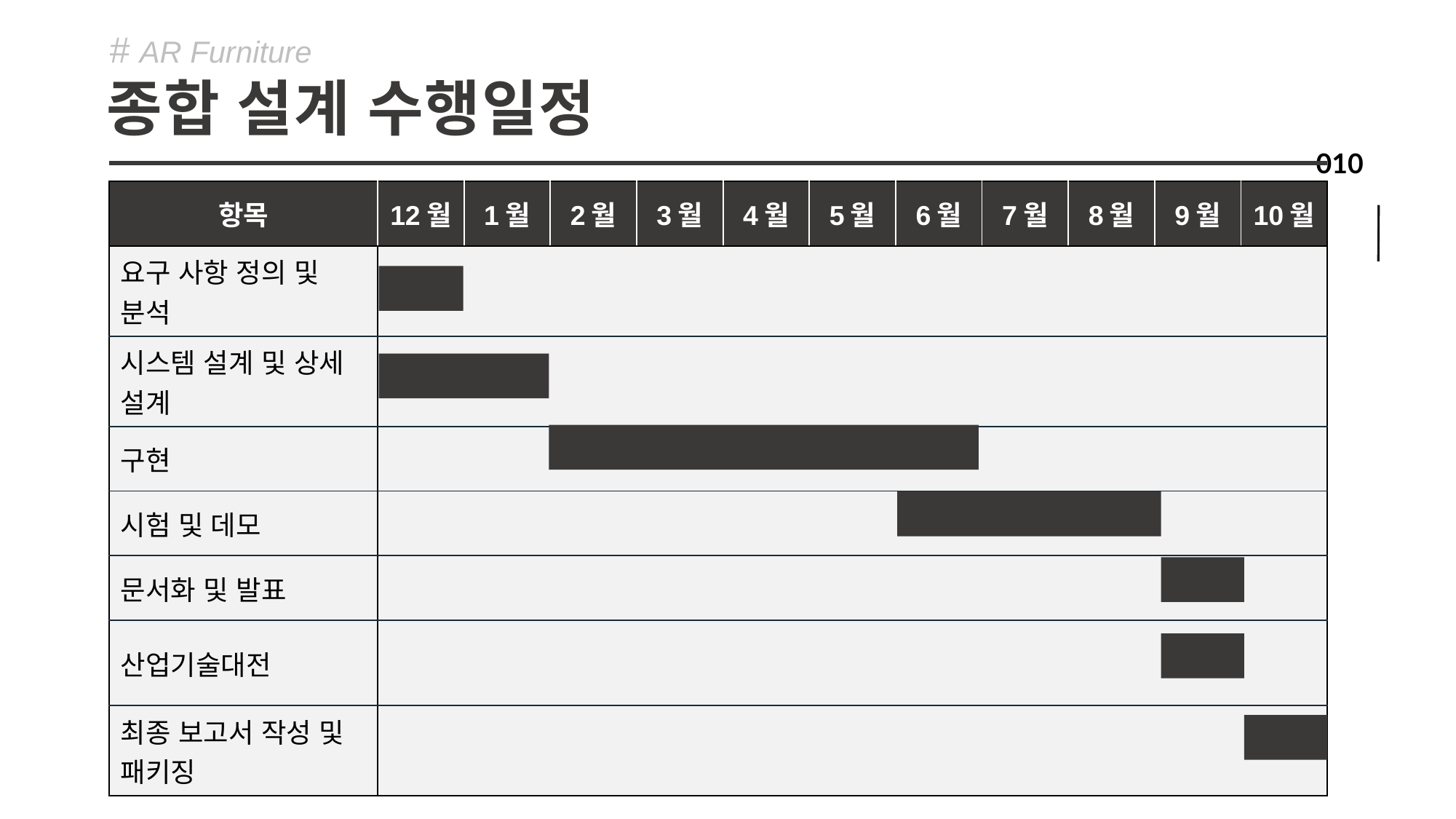

# AR Furniture
종합 설계 수행일정
| 항목 | 12월 | 1월 | 2월 | 3월 | 4월 | 5월 | 6월 | 7월 | 8월 | 9월 | 10월 |
| --- | --- | --- | --- | --- | --- | --- | --- | --- | --- | --- | --- |
| 요구 사항 정의 및 분석 |  |  |  |  |  |  |  |  |  |  |  |
| 시스템 설계 및 상세 설계 |  |  |  |  |  |  |  |  |  |  |  |
| 구현 |  |  |  |  |  |  |  |  |  |  |  |
| 시험 및 데모 |  |  |  |  |  |  |  |  |  |  |  |
| 문서화 및 발표 |  |  |  |  |  |  |  |  |  |  |  |
| 산업기술대전 |  |  |  |  |  |  |  |  |  |  |  |
| 최종 보고서 작성 및 패키징 |  |  |  |  |  |  |  |  |  |  |  |